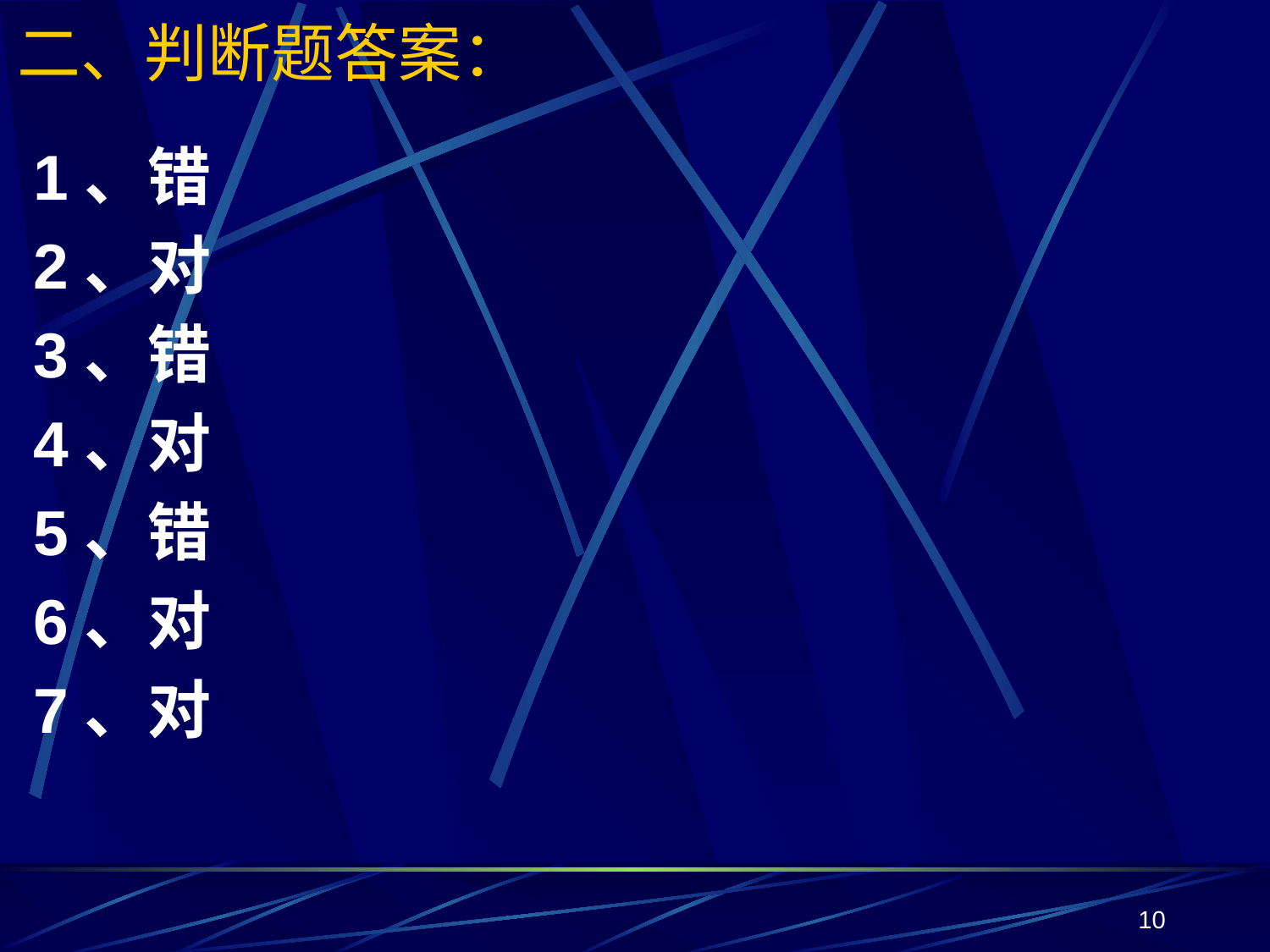

# 二、判断题答案：
1、错
2、对
3、错
4、对
5、错
6、对
7、对

10